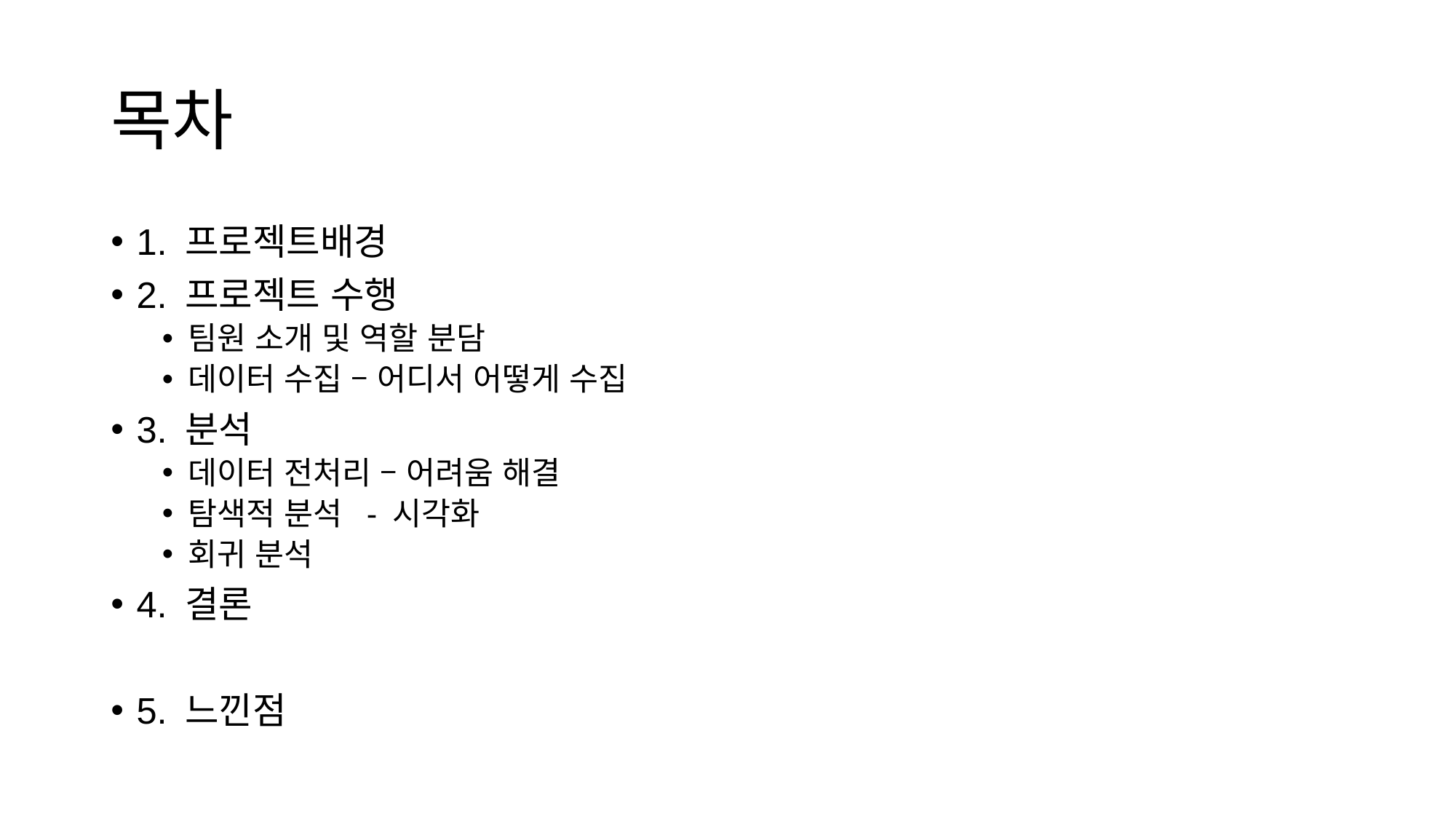

# 목차
1. 프로젝트배경
2. 프로젝트 수행
팀원 소개 및 역할 분담
데이터 수집 – 어디서 어떻게 수집
3. 분석
데이터 전처리 – 어려움 해결
탐색적 분석  - 시각화
회귀 분석
4. 결론

5. 느낀점